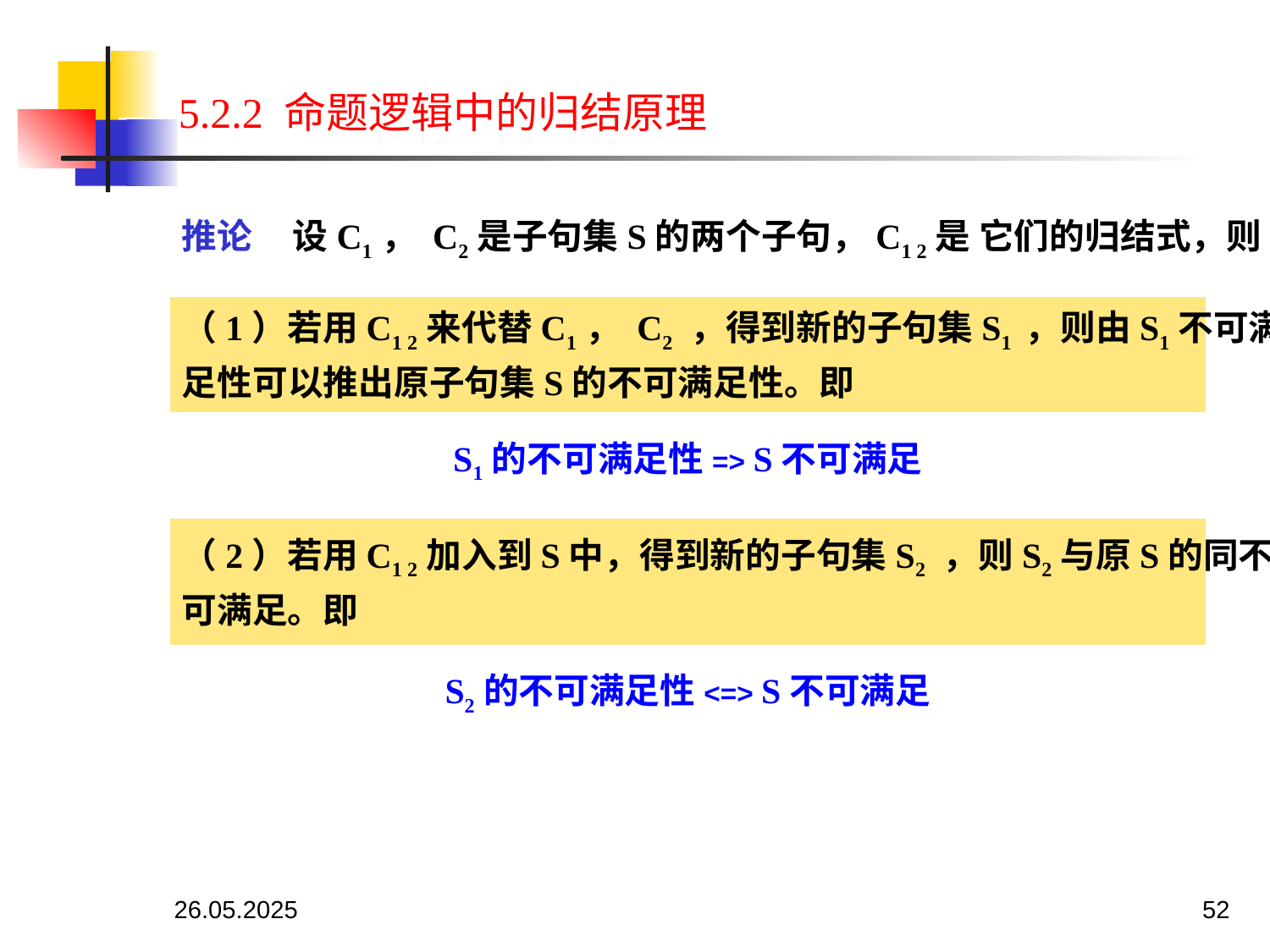

5.2.2 命题逻辑中的归结原理
推论     设C1， C2是子句集S的两个子句，C1 2是 它们的归结式，则
（1）若用C1 2来代替C1， C2 ，得到新的子句集S1 ，则由S1不可满
足性可以推出原子句集S的不可满足性。即
S1的不可满足性=> S不可满足
（2）若用C1 2加入到S中，得到新的子句集S2 ，则S2与原S的同不
可满足。即
S2的不可满足性<=> S不可满足
26.05.2025
52